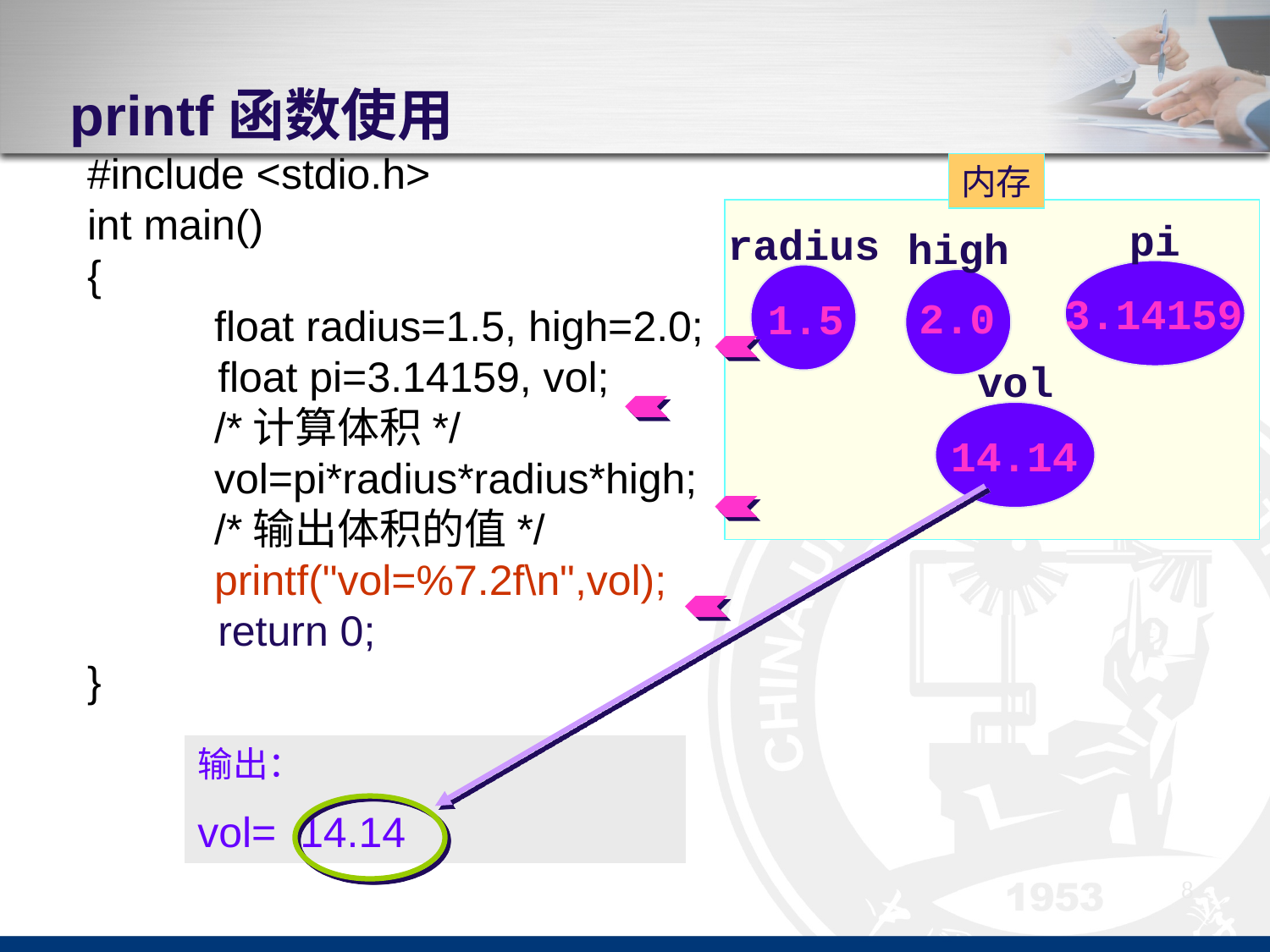

# printf函数使用
#include <stdio.h>
int main()
{
	float radius=1.5, high=2.0;
           float pi=3.14159, vol;
	/*计算体积*/
	vol=pi*radius*radius*high;
	/*输出体积的值*/
	printf("vol=%7.2f\n",vol);
           return 0;
}
内存

pi

radius

high

3.14159
2.0
1.5

vol

14.14

输出：
vol=  14.14

8